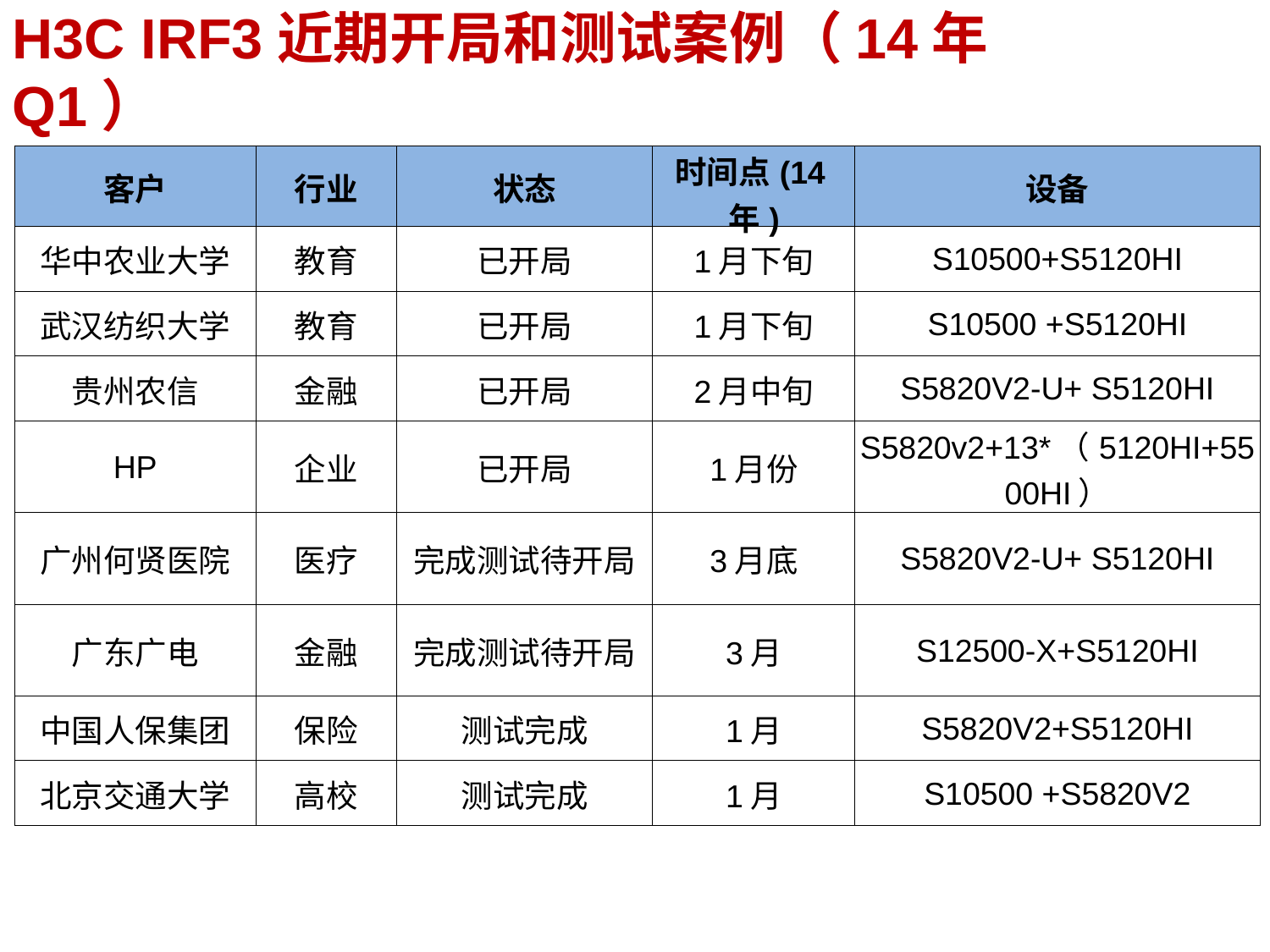

H3C IRF3近期开局和测试案例（14年Q1）
| 客户 | 行业 | 状态 | 时间点(14年) | 设备 |
| --- | --- | --- | --- | --- |
| 华中农业大学 | 教育 | 已开局 | 1月下旬 | S10500+S5120HI |
| 武汉纺织大学 | 教育 | 已开局 | 1月下旬 | S10500 +S5120HI |
| 贵州农信 | 金融 | 已开局 | 2月中旬 | S5820V2-U+ S5120HI |
| HP | 企业 | 已开局 | 1月份 | S5820v2+13\*（5120HI+5500HI） |
| 广州何贤医院 | 医疗 | 完成测试待开局 | 3月底 | S5820V2-U+ S5120HI |
| 广东广电 | 金融 | 完成测试待开局 | 3月 | S12500-X+S5120HI |
| 中国人保集团 | 保险 | 测试完成 | 1月 | S5820V2+S5120HI |
| 北京交通大学 | 高校 | 测试完成 | 1月 | S10500 +S5820V2 |